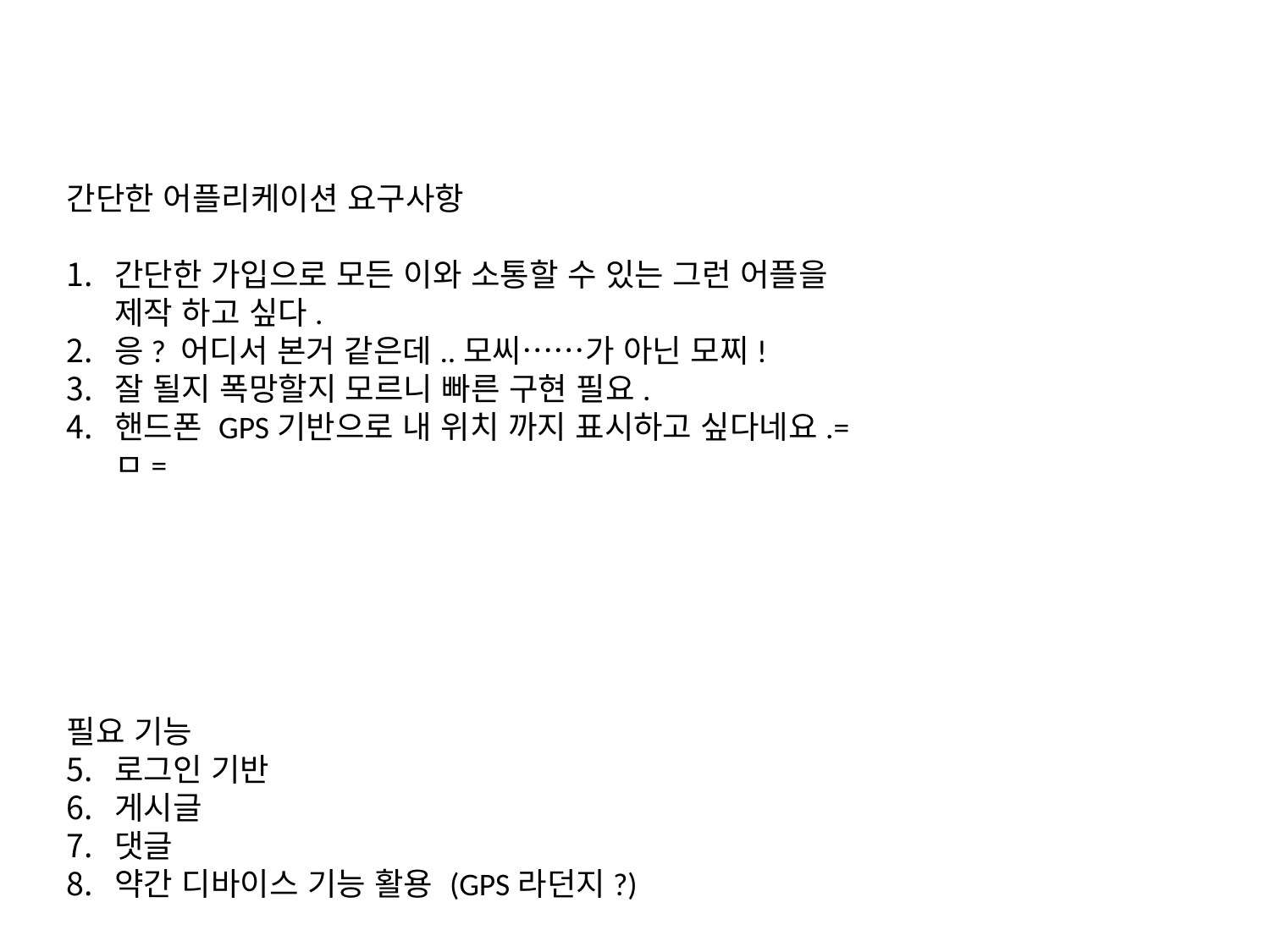

간단한 어플리케이션 요구사항

간단한 가입으로 모든 이와 소통할 수 있는 그런 어플을 제작 하고 싶다.
응? 어디서 본거 같은데..모씨……가 아닌 모찌!
잘 될지 폭망할지 모르니 빠른 구현 필요.
핸드폰 GPS기반으로 내 위치 까지 표시하고 싶다네요.=ㅁ=

필요 기능
로그인 기반
게시글
댓글
약간 디바이스 기능 활용 (GPS라던지?)